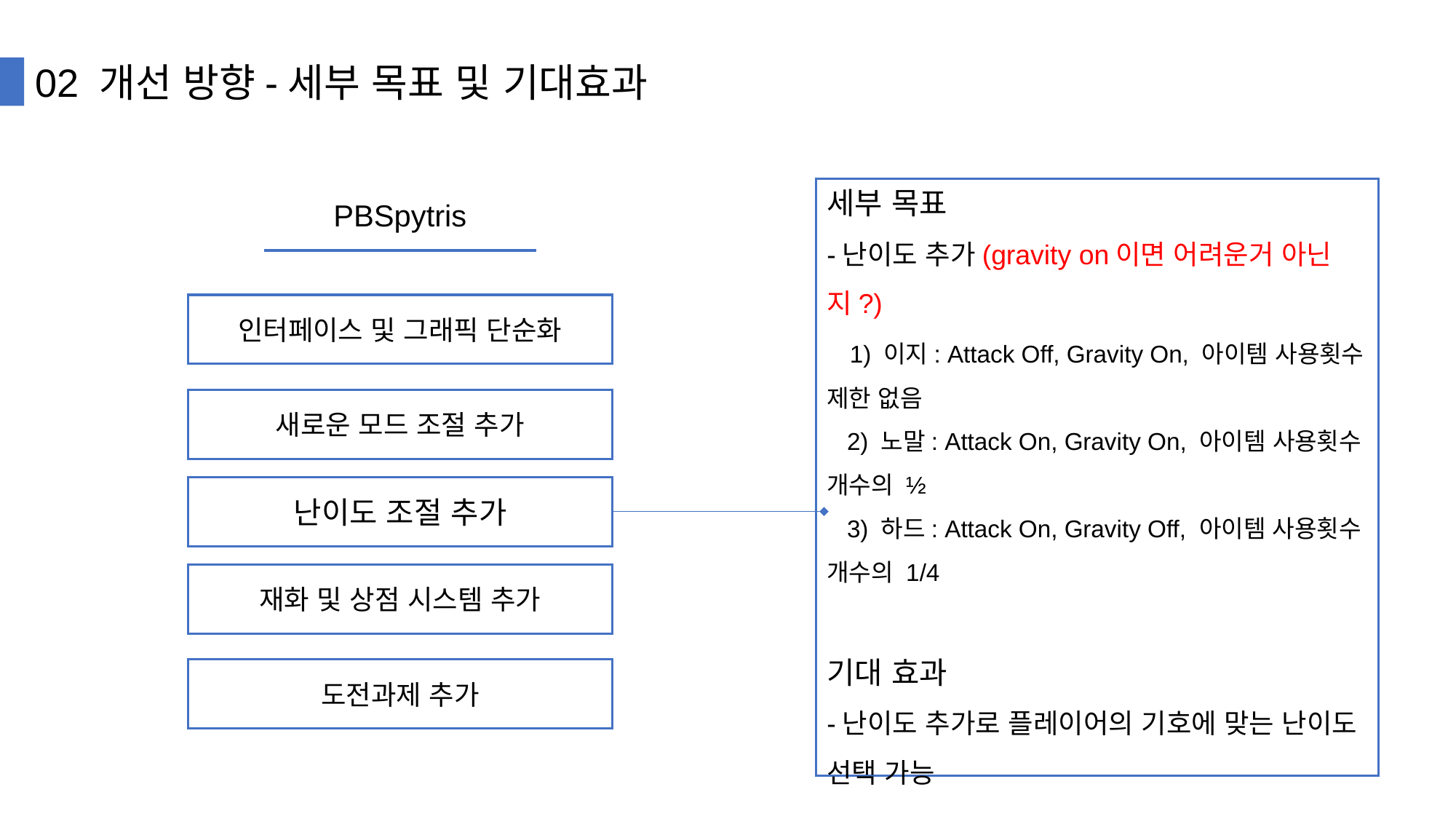

02 개선 방향-세부 목표 및 기대효과

세부 목표
-난이도 추가(gravity on이면 어려운거 아닌지?)
   1) 이지: Attack Off, Gravity On, 아이템 사용횟수 제한 없음
   2) 노말: Attack On, Gravity On, 아이템 사용횟수 개수의 ½
   3) 하드: Attack On, Gravity Off, 아이템 사용횟수 개수의 1/4

기대 효과
-난이도 추가로 플레이어의 기호에 맞는 난이도 선택 가능
PBSpytris
인터페이스 및 그래픽 단순화
새로운 모드 조절 추가
난이도 조절 추가
재화 및 상점 시스템 추가
도전과제 추가